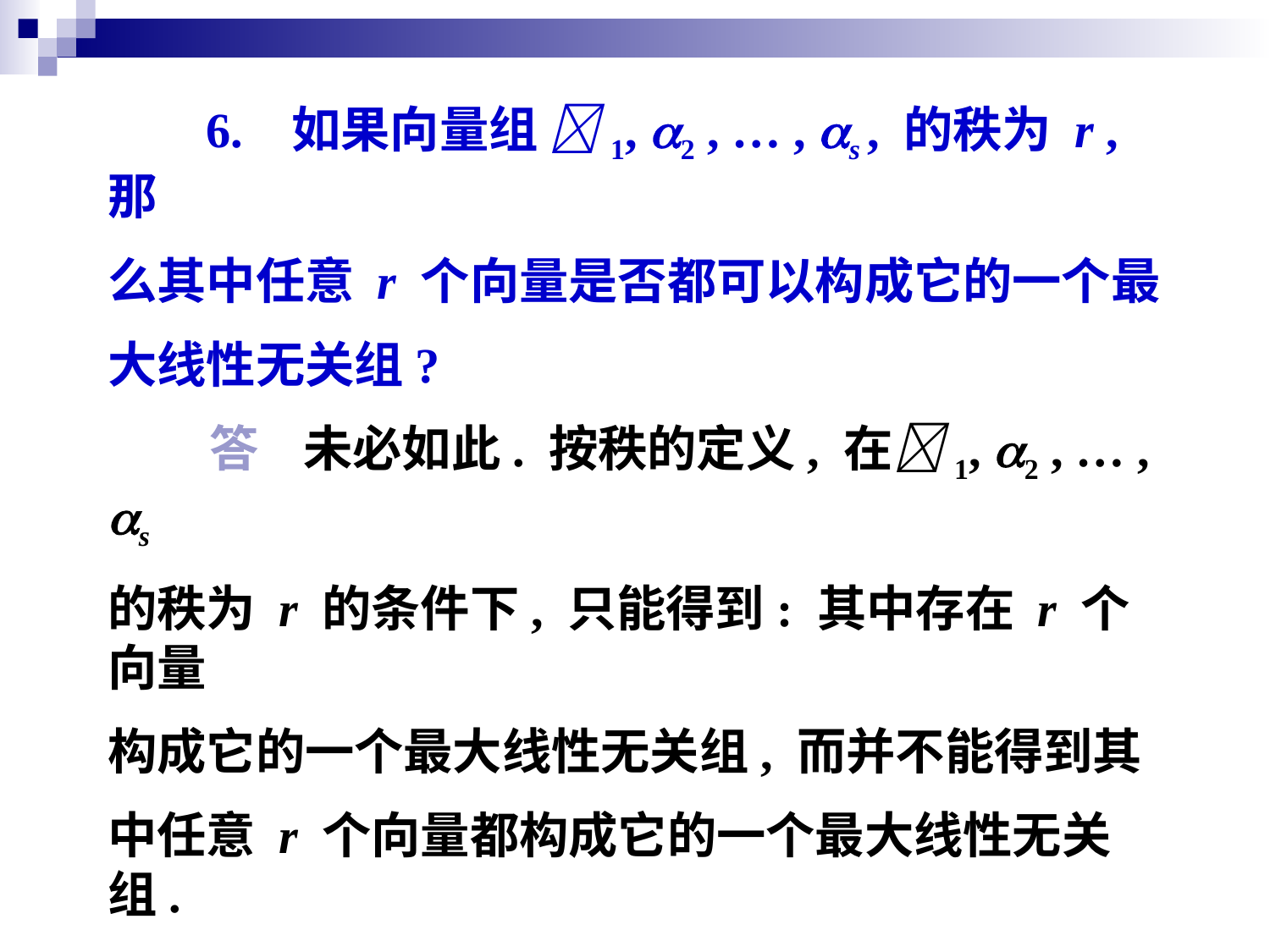

6.   如果向量组 α1, α2 , … , αs , 的秩为 r , 那
么其中任意 r 个向量是否都可以构成它的一个最
大线性无关组?
        答    未必如此. 按秩的定义, 在α1, α2 , … , αs
的秩为 r 的条件下, 只能得到: 其中存在 r 个向量
构成它的一个最大线性无关组, 而并不能得到其
中任意 r 个向量都构成它的一个最大线性无关组.